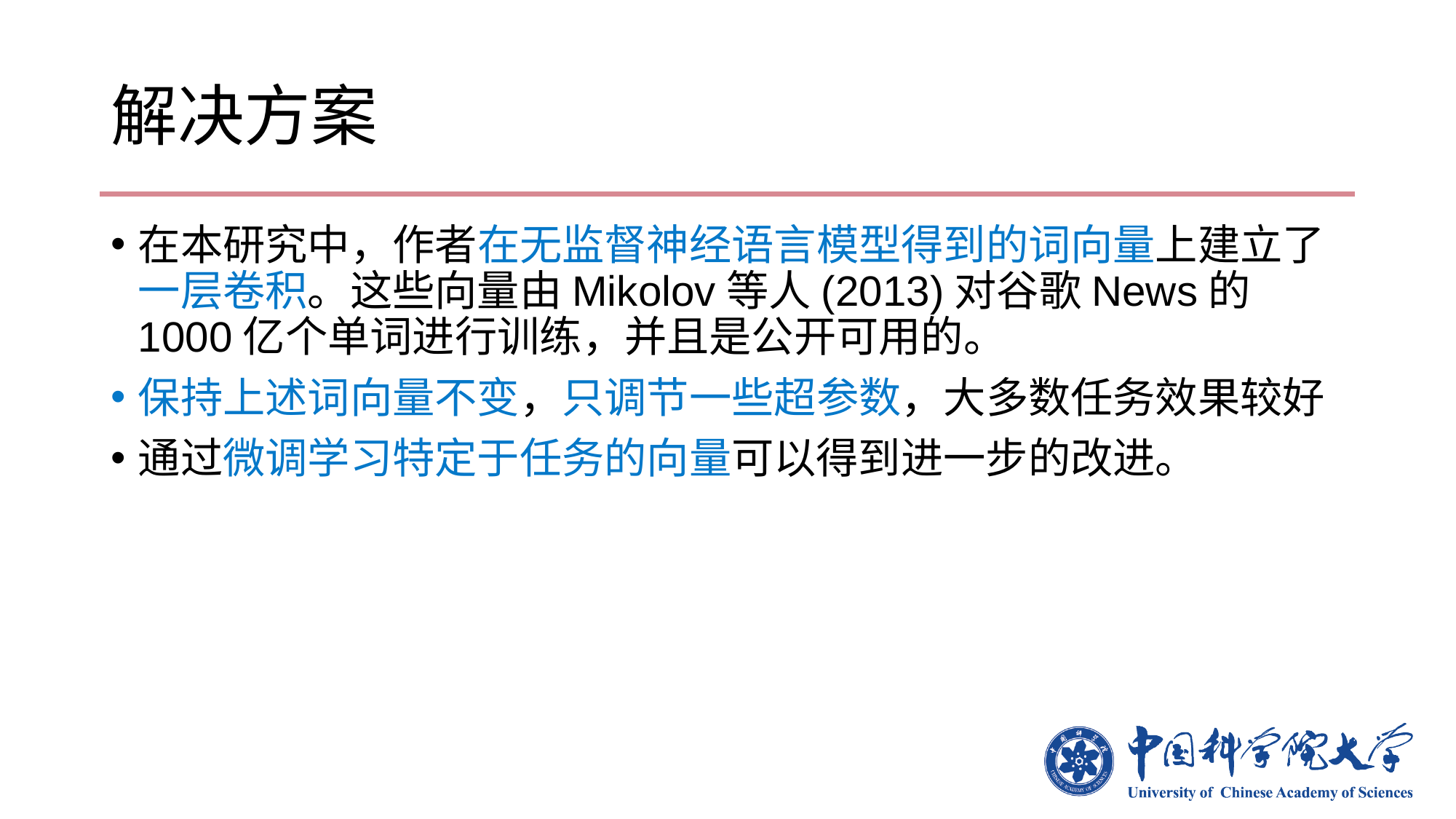

# 解决方案
在本研究中，作者在无监督神经语言模型得到的词向量上建立了一层卷积。这些向量由Mikolov等人(2013)对谷歌News的1000亿个单词进行训练，并且是公开可用的。
保持上述词向量不变，只调节一些超参数，大多数任务效果较好
通过微调学习特定于任务的向量可以得到进一步的改进。